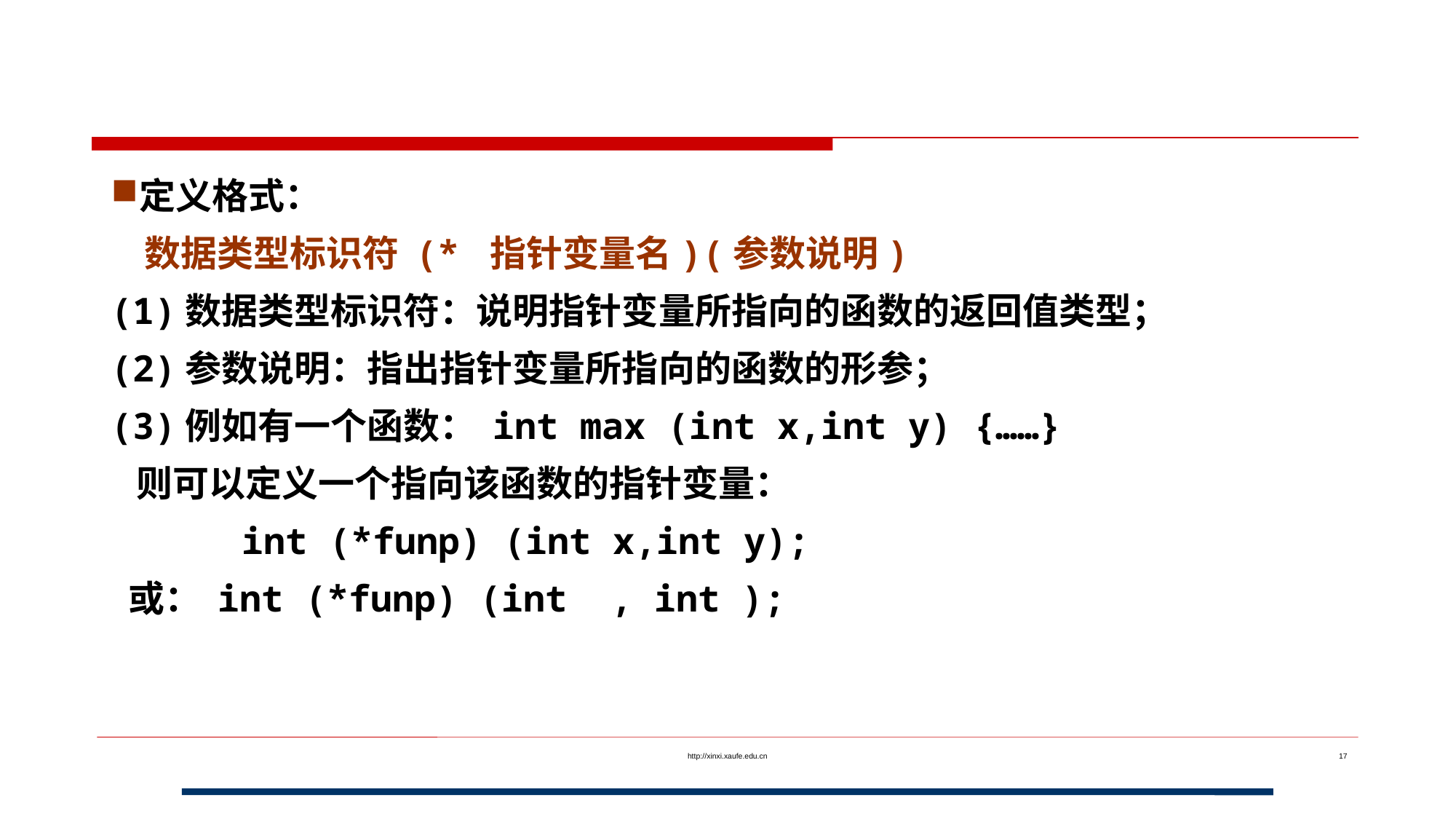

定义格式：
   数据类型标识符 (* 指针变量名)(参数说明)
(1)数据类型标识符：说明指针变量所指向的函数的返回值类型；
(2)参数说明：指出指针变量所指向的函数的形参；
(3)例如有一个函数： int max (int x,int y) {……}
  则可以定义一个指向该函数的指针变量：
      int (*funp) (int x,int y);
 或： int (*funp) (int  , int );

http://xinxi.xaufe.edu.cn
17